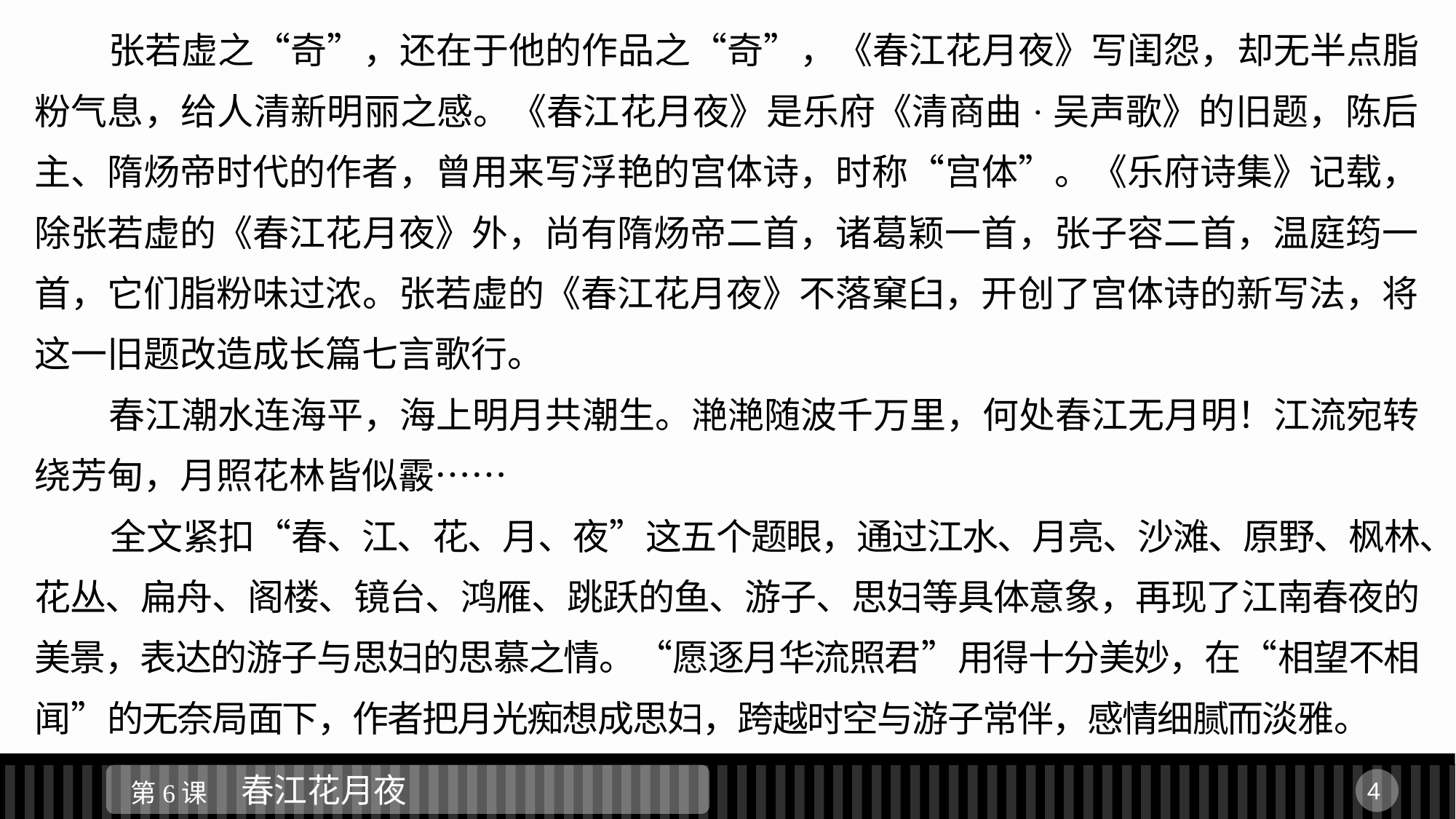

张若虚之“奇”，还在于他的作品之“奇”，《春江花月夜》写闺怨，却无半点脂粉气息，给人清新明丽之感。《春江花月夜》是乐府《清商曲·吴声歌》的旧题，陈后主、隋炀帝时代的作者，曾用来写浮艳的宫体诗，时称“宫体”。《乐府诗集》记载，除张若虚的《春江花月夜》外，尚有隋炀帝二首，诸葛颖一首，张子容二首，温庭筠一首，它们脂粉味过浓。张若虚的《春江花月夜》不落窠臼，开创了宫体诗的新写法，将这一旧题改造成长篇七言歌行。
        春江潮水连海平，海上明月共潮生。滟滟随波千万里，何处春江无月明！江流宛转绕芳甸，月照花林皆似霰……
        全文紧扣“春、江、花、月、夜”这五个题眼，通过江水、月亮、沙滩、原野、枫林、花丛、扁舟、阁楼、镜台、鸿雁、跳跃的鱼、游子、思妇等具体意象，再现了江南春夜的美景，表达的游子与思妇的思慕之情。“愿逐月华流照君”用得十分美妙，在“相望不相闻”的无奈局面下，作者把月光痴想成思妇，跨越时空与游子常伴，感情细腻而淡雅。